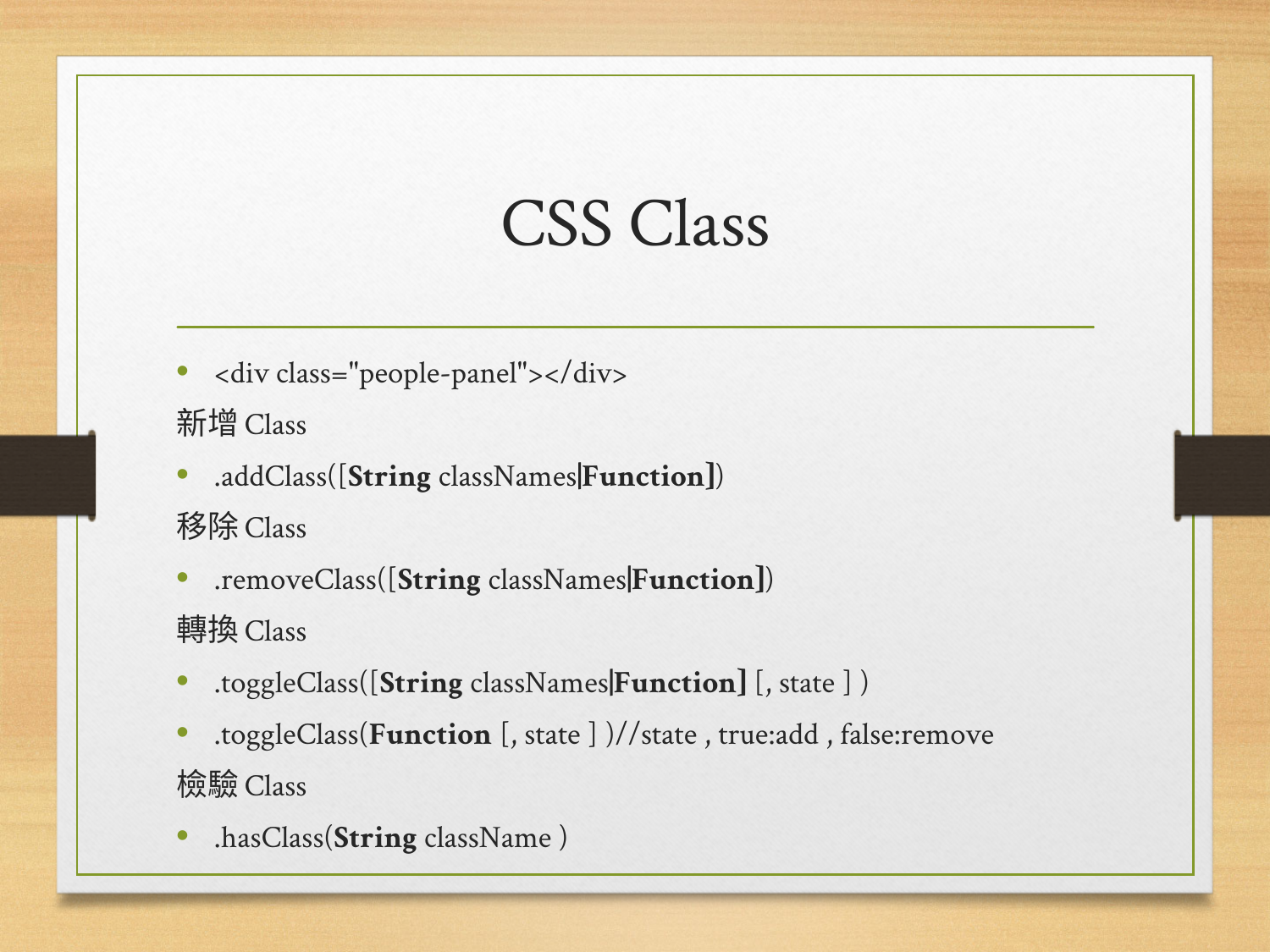

# CSS Class
<div class="people-panel"></div>
新增Class
.addClass([String classNames|Function])
移除Class
.removeClass([String classNames|Function])
轉換Class
.toggleClass([String classNames|Function] [, state ] )
.toggleClass(Function [, state ] )//state , true:add , false:remove
檢驗Class
.hasClass(String className )